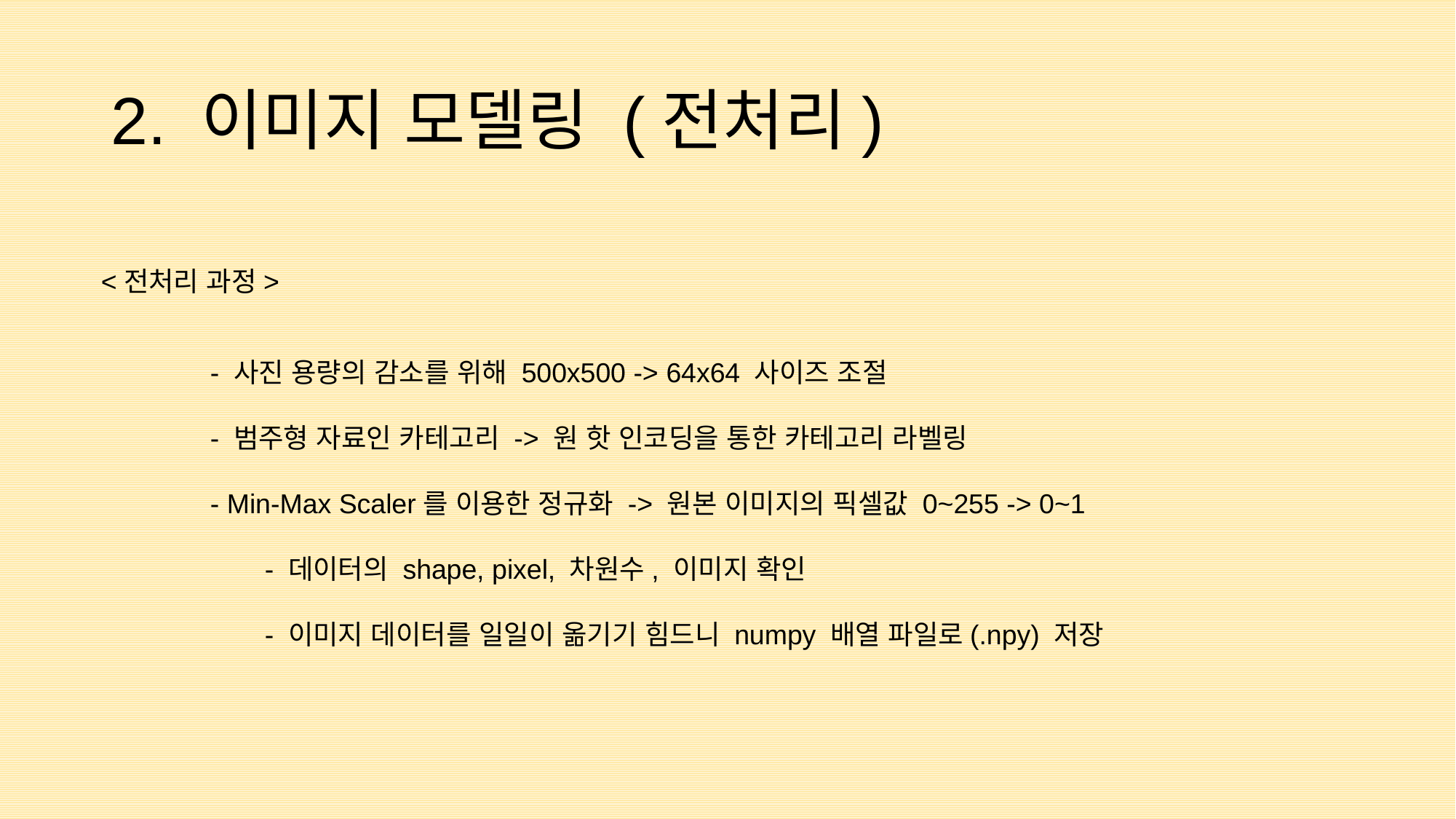

# 2. 이미지 모델링 (전처리)
<전처리 과정>

- 사진 용량의 감소를 위해 500x500 -> 64x64 사이즈 조절

- 범주형 자료인 카테고리 -> 원 핫 인코딩을 통한 카테고리 라벨링

- Min-Max Scaler를 이용한 정규화 -> 원본 이미지의 픽셀값 0~255 -> 0~1

	- 데이터의 shape, pixel, 차원수, 이미지 확인

	- 이미지 데이터를 일일이 옮기기 힘드니 numpy 배열 파일로(.npy) 저장